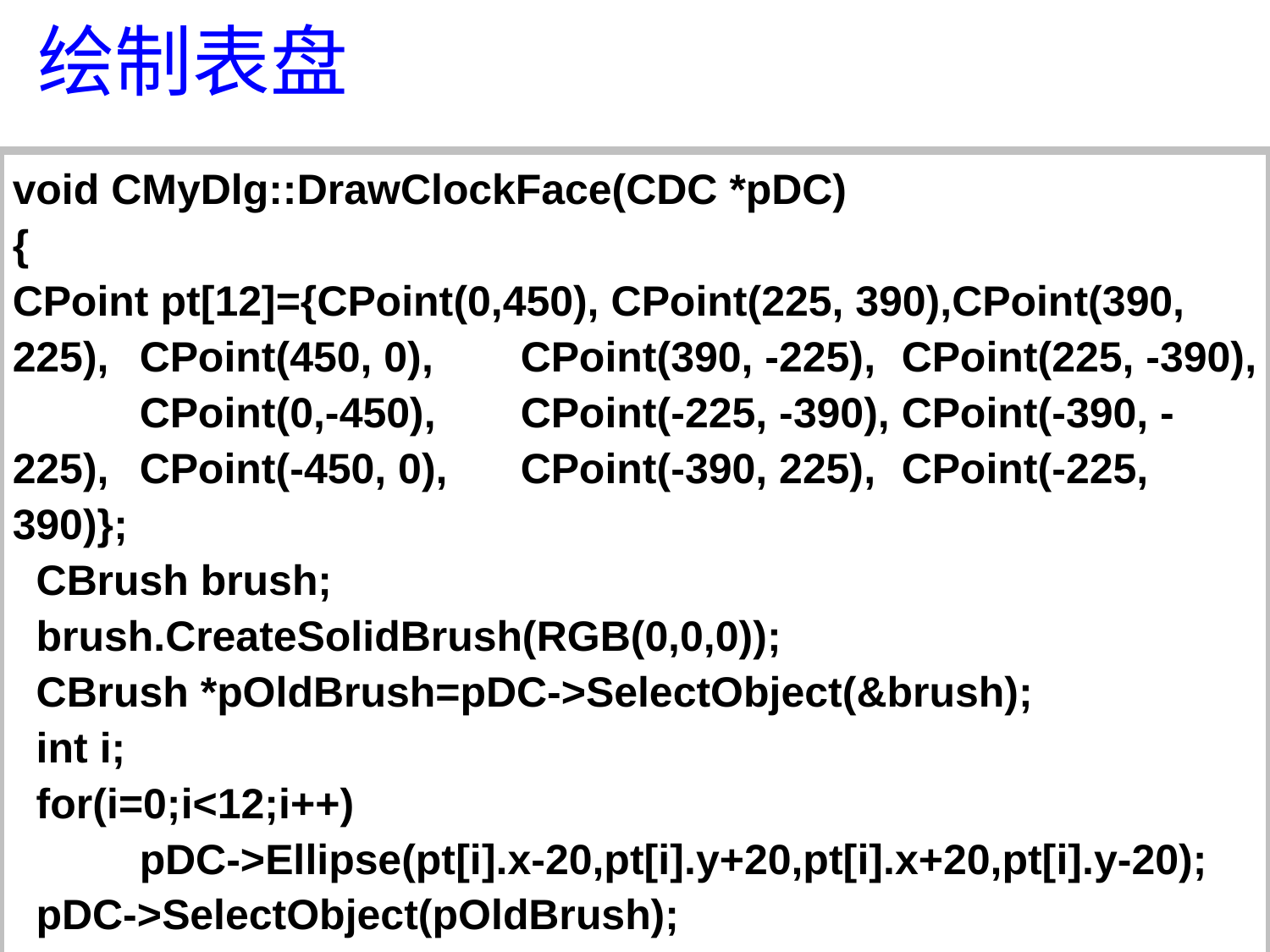

绘制表盘
void CMyDlg::DrawClockFace(CDC *pDC)
{
CPoint pt[12]={CPoint(0,450), CPoint(225, 390),CPoint(390, 225),	CPoint(450, 0),	CPoint(390, -225),	CPoint(225, -390),	CPoint(0,-450),	CPoint(-225, -390),	CPoint(-390, -225),	CPoint(-450, 0),	CPoint(-390, 225),	CPoint(-225, 390)};
  CBrush brush;
  brush.CreateSolidBrush(RGB(0,0,0));
  CBrush *pOldBrush=pDC->SelectObject(&brush);
  int i;
  for(i=0;i<12;i++)
	pDC->Ellipse(pt[i].x-20,pt[i].y+20,pt[i].x+20,pt[i].y-20);
  pDC->SelectObject(pOldBrush);
}